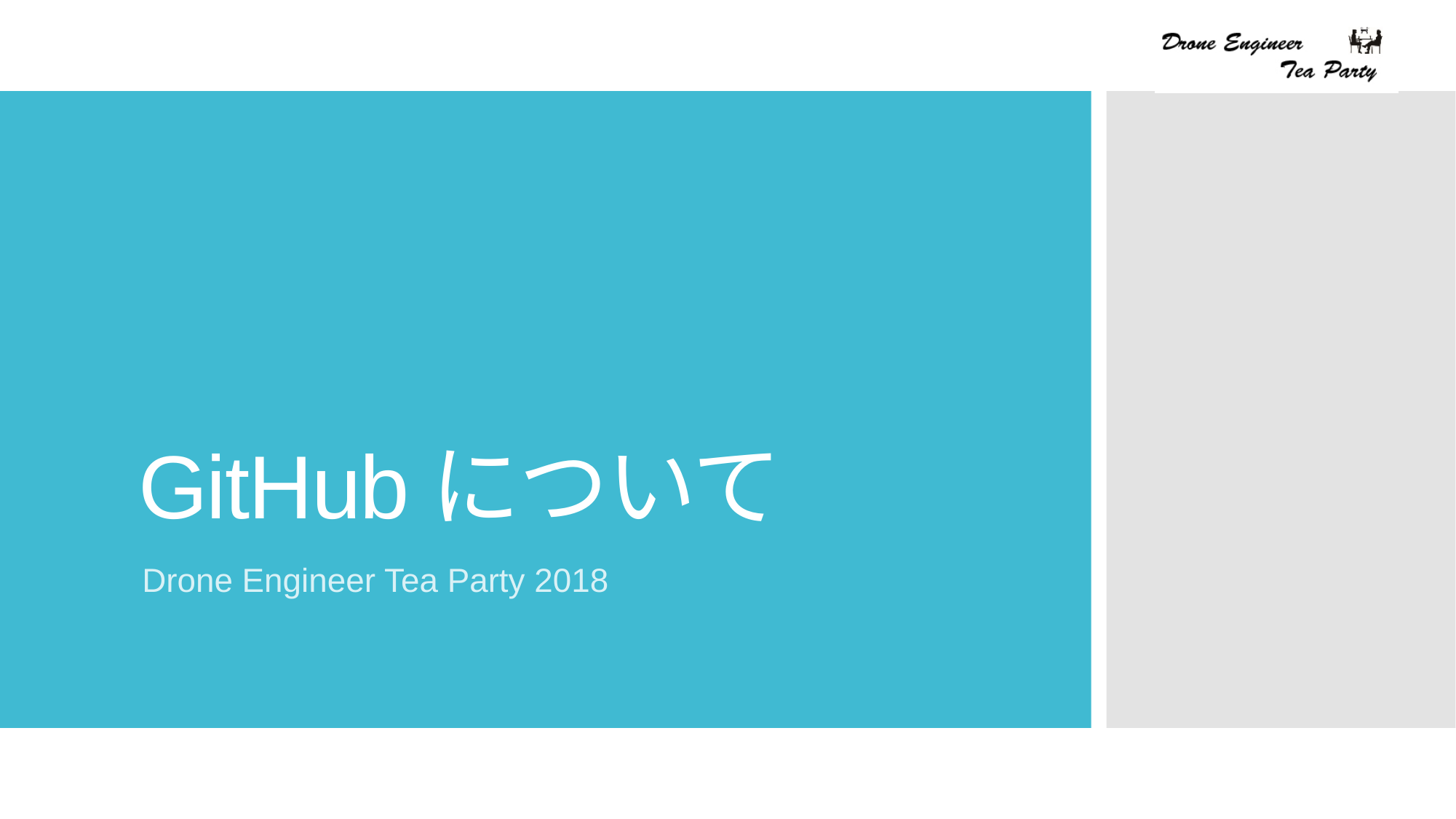

# GitHubについて
Drone Engineer Tea Party 2018